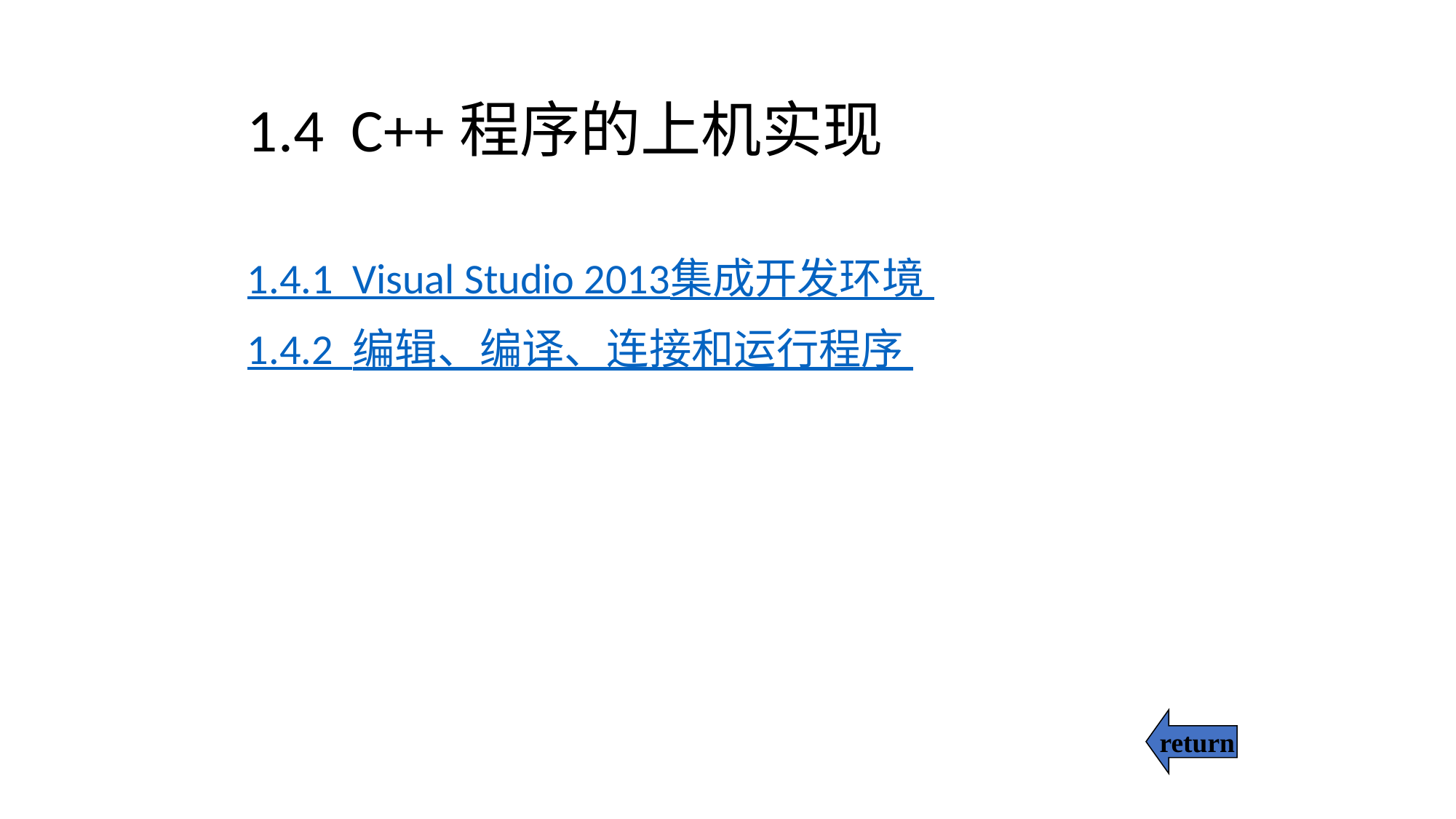

# 1.4  C++程序的上机实现
1.4.1  Visual Studio 2013集成开发环境
1.4.2  编辑、编译、连接和运行程序
return